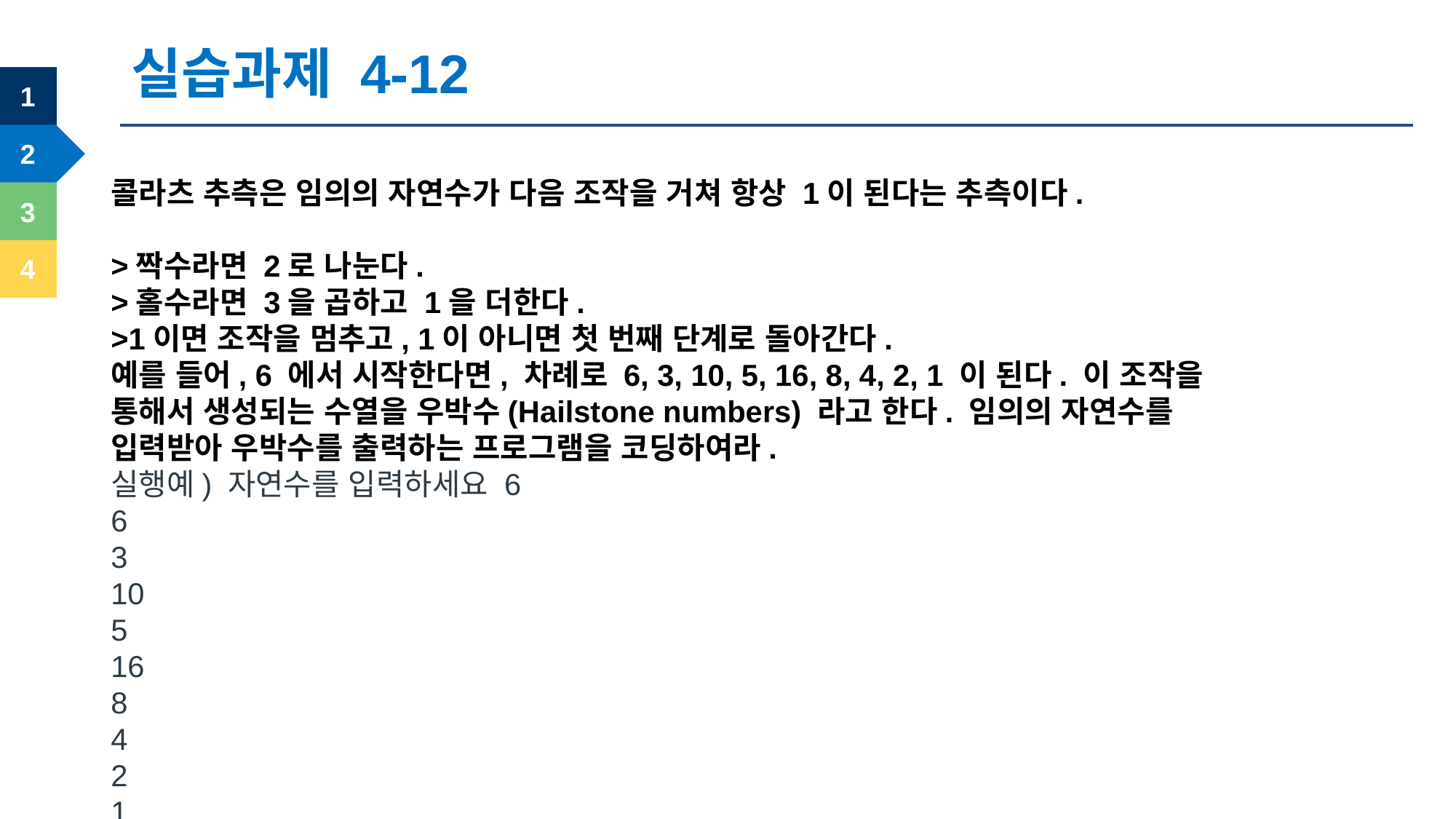

실습과제 4-12
콜라츠 추측은 임의의 자연수가 다음 조작을 거쳐 항상 1이 된다는 추측이다.

>짝수라면 2로 나눈다.
>홀수라면 3을 곱하고 1을 더한다.
>1이면 조작을 멈추고, 1이 아니면 첫 번째 단계로 돌아간다.
예를 들어, 6 에서 시작한다면, 차례로 6, 3, 10, 5, 16, 8, 4, 2, 1 이 된다. 이 조작을 통해서 생성되는 수열을 우박수(Hailstone numbers) 라고 한다. 임의의 자연수를 입력받아 우박수를 출력하는 프로그램을 코딩하여라.
실행예) 자연수를 입력하세요 6
6
3
10
5
16
8
4
2
1